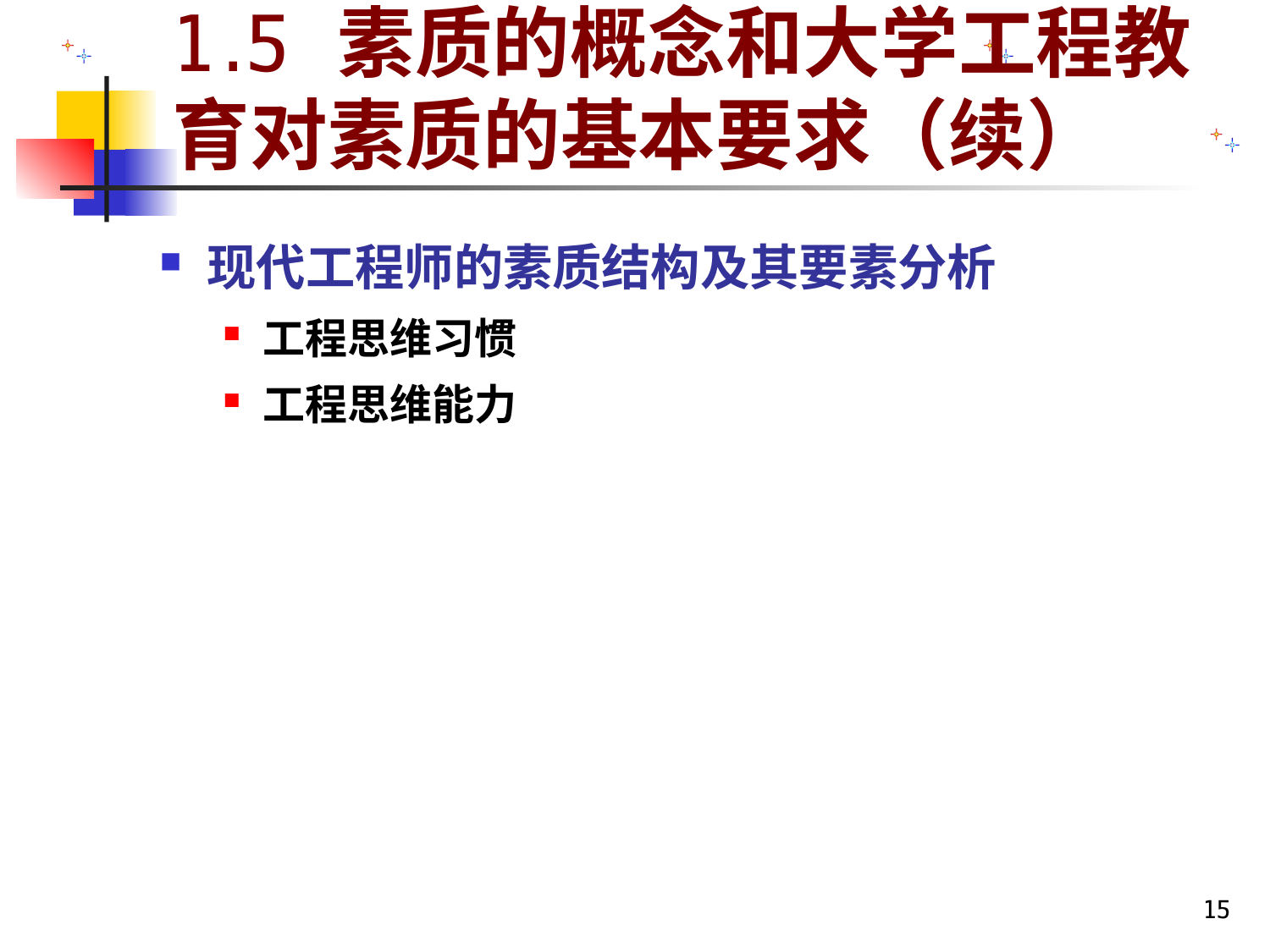

# 1.5 素质的概念和大学工程教育对素质的基本要求（续）
现代工程师的素质结构及其要素分析
工程思维习惯
工程思维能力

15